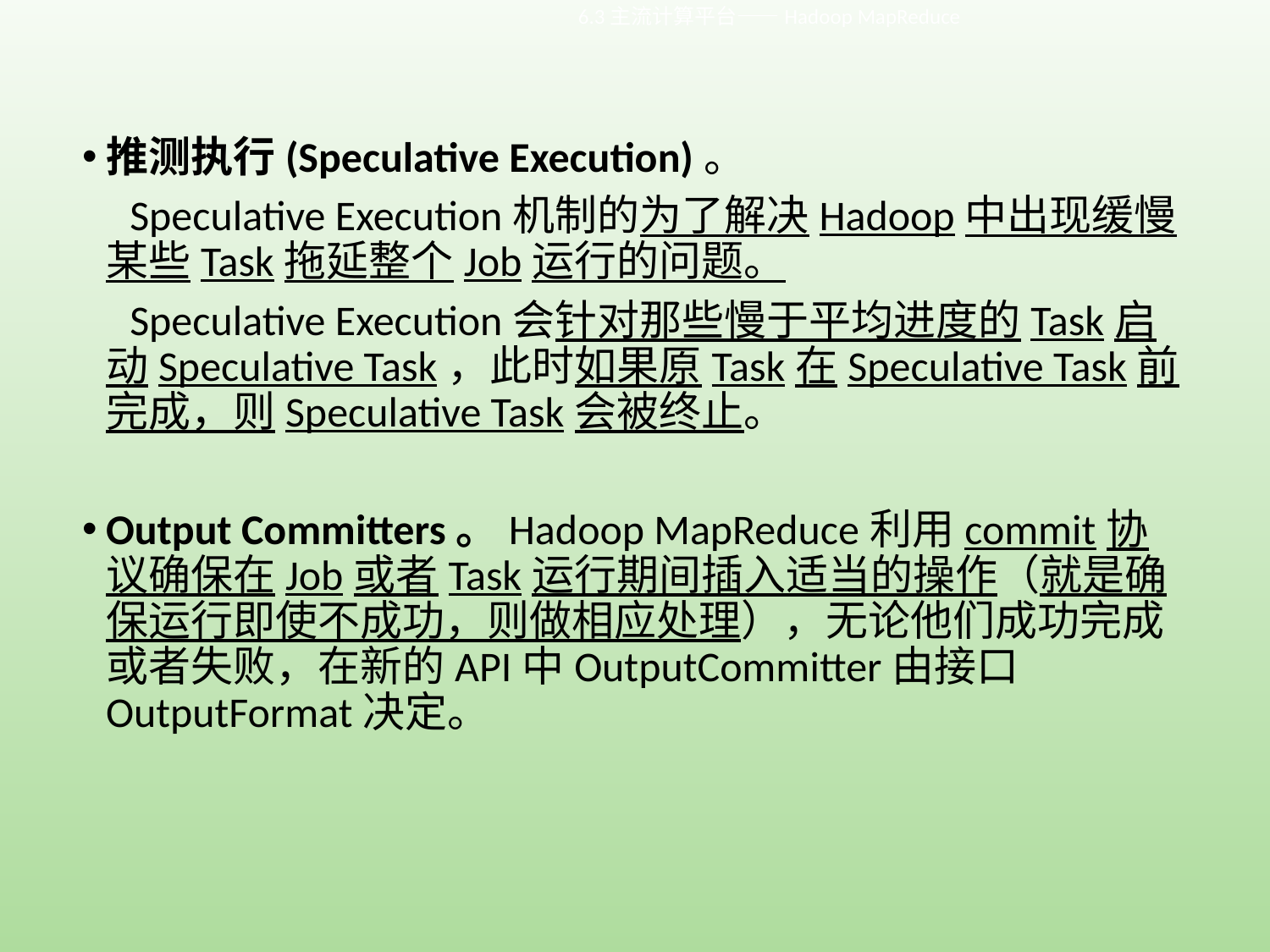

6.3主流计算平台——Hadoop MapReduce

推测执行(Speculative Execution)。
     Speculative Execution机制的为了解决Hadoop中出现缓慢某些Task拖延整个Job运行的问题。
     Speculative Execution会针对那些慢于平均进度的Task启动Speculative Task，此时如果原Task在Speculative Task前完成，则Speculative Task会被终止。

Output Committers。Hadoop MapReduce利用commit协议确保在Job或者Task运行期间插入适当的操作（就是确保运行即使不成功，则做相应处理），无论他们成功完成或者失败，在新的API中OutputCommitter由接口OutputFormat决定。